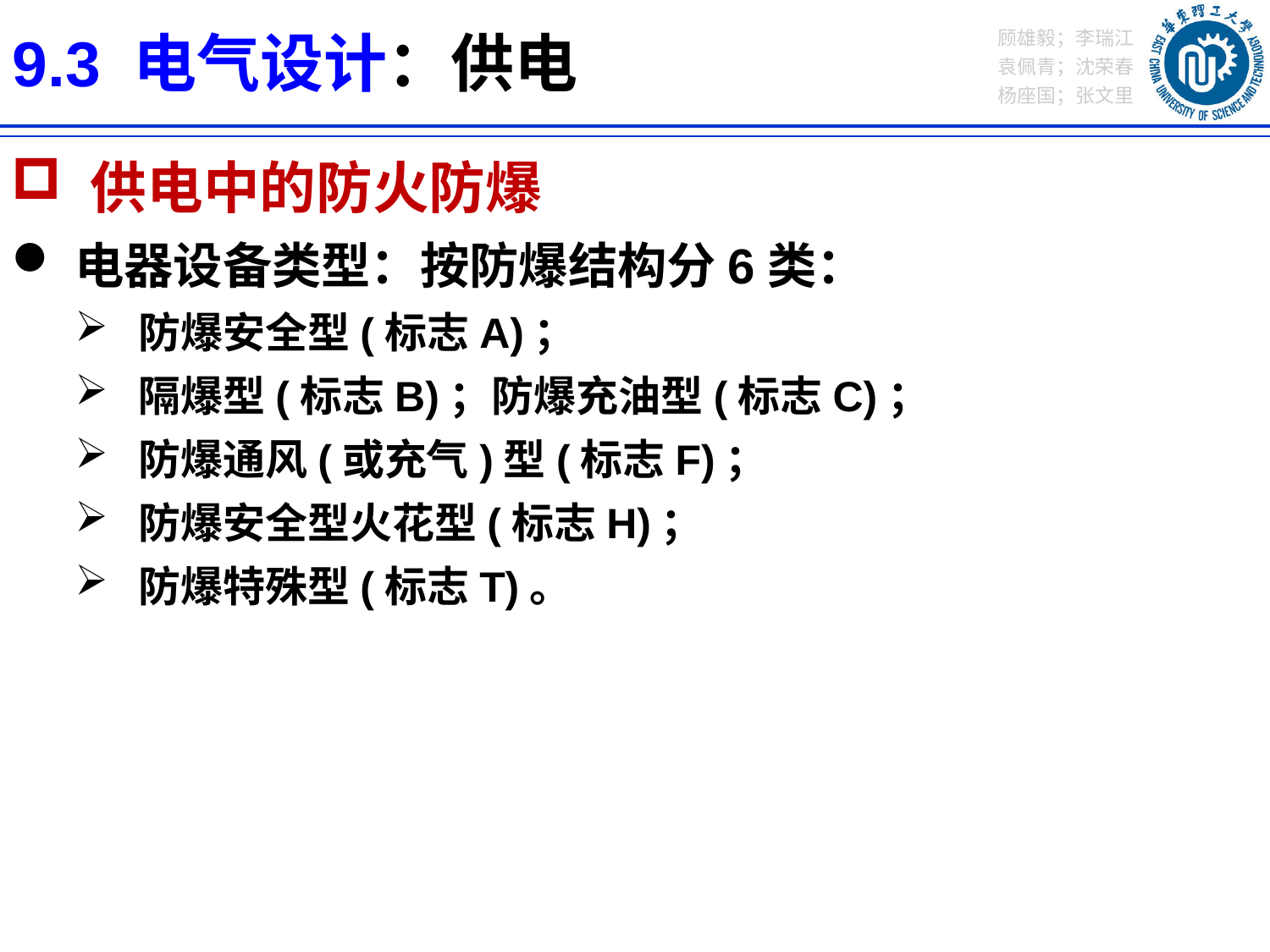

9.3 电气设计：供电
 供电中的防火防爆
电器设备类型：按防爆结构分6类：
防爆安全型(标志A)；
隔爆型(标志B)；防爆充油型(标志C)；
防爆通风(或充气)型(标志F)；
防爆安全型火花型(标志H)；
防爆特殊型(标志T)。